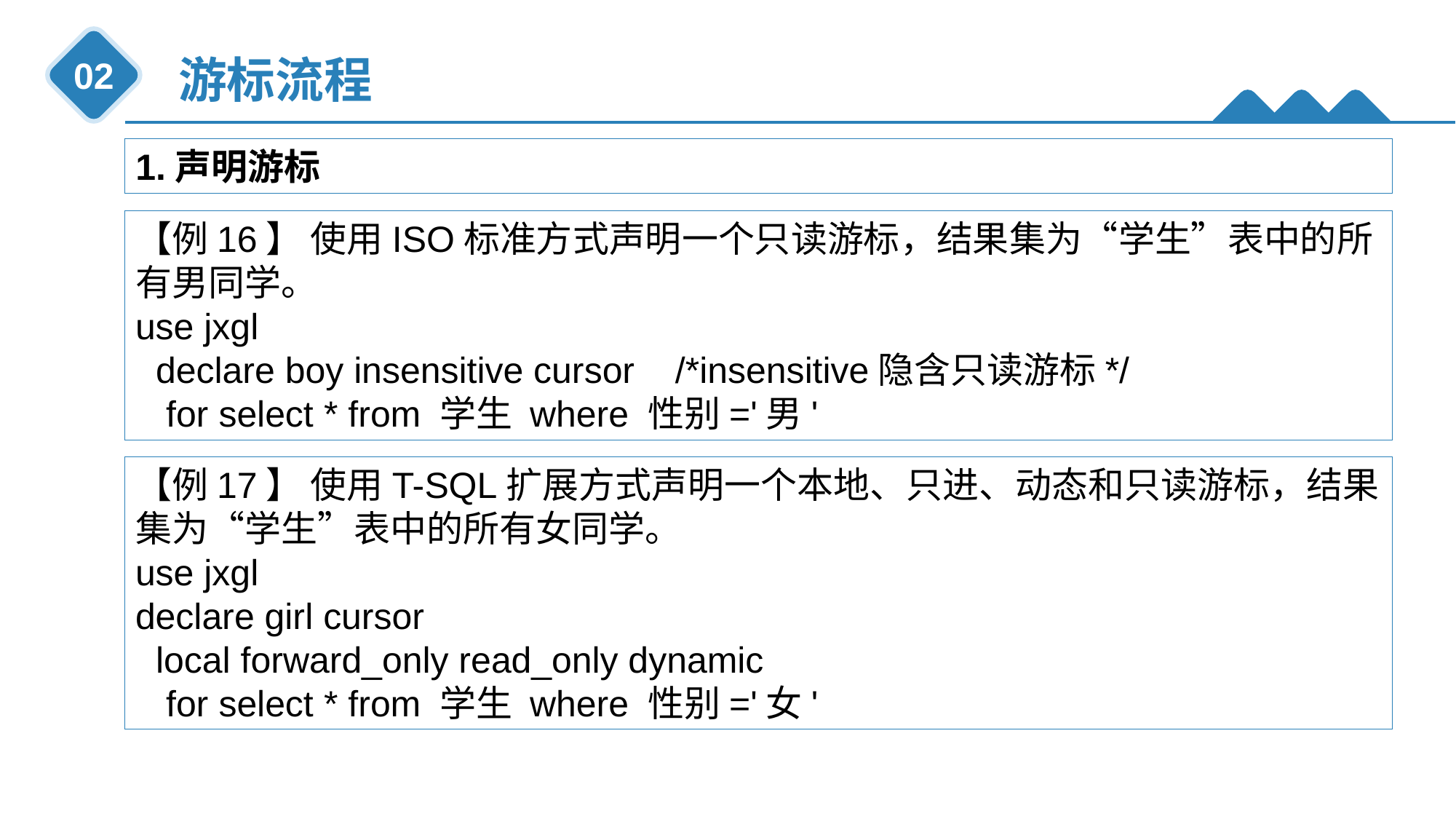

游标流程
02

1.声明游标
【例16】 使用ISO标准方式声明一个只读游标，结果集为“学生”表中的所有男同学。
use jxgl
  declare boy insensitive cursor    /*insensitive隐含只读游标*/
   for select * from 学生 where 性别='男'
【例17】 使用T-SQL扩展方式声明一个本地、只进、动态和只读游标，结果集为“学生”表中的所有女同学。
use jxgl
declare girl cursor
  local forward_only read_only dynamic
   for select * from 学生 where 性别='女'